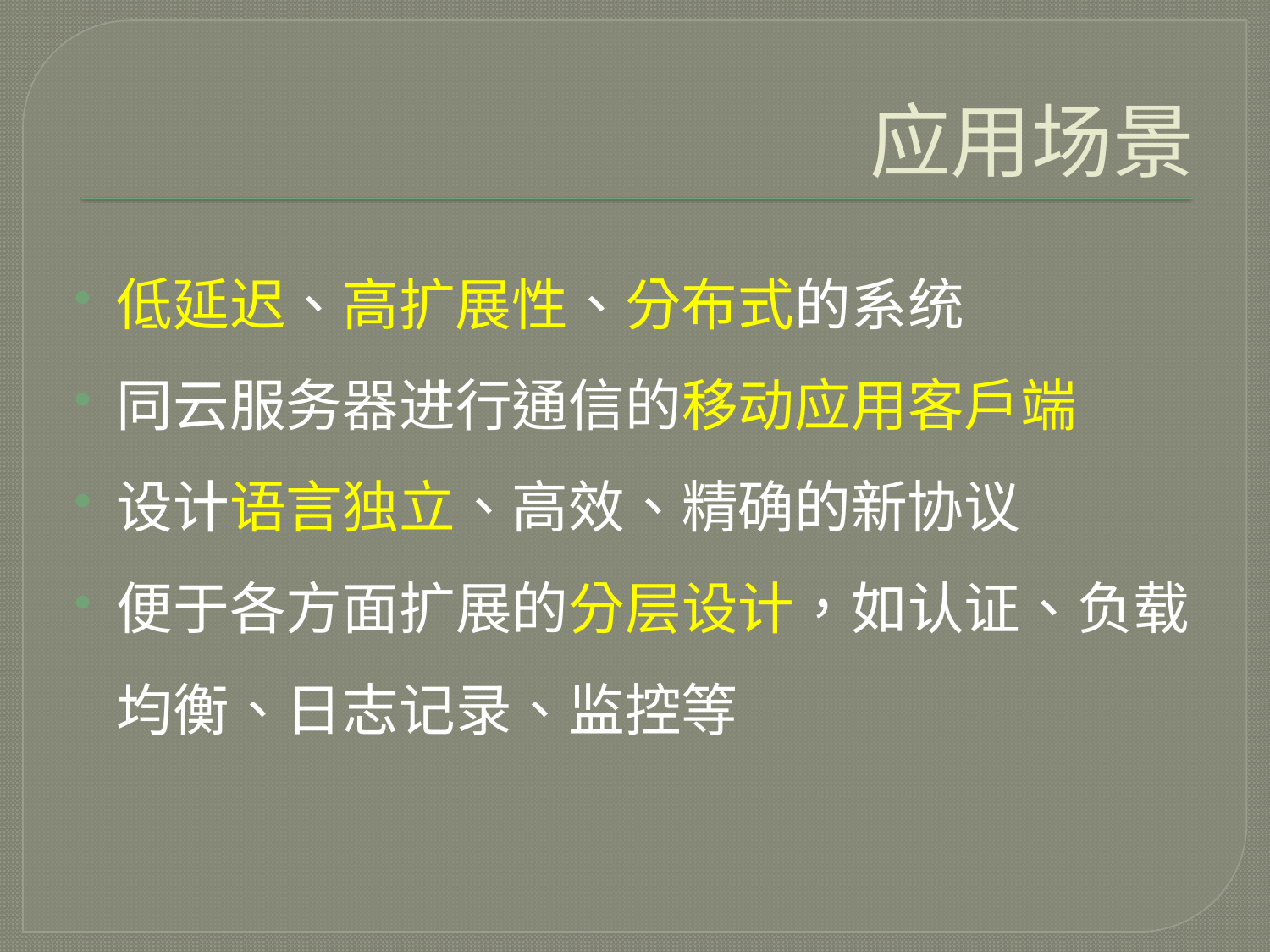

# 应用场景
低延迟、高扩展性、分布式的系统
同云服务器进行通信的移动应用客户端
设计语言独立、高效、精确的新协议
便于各方面扩展的分层设计，如认证、负载均衡、日志记录、监控等